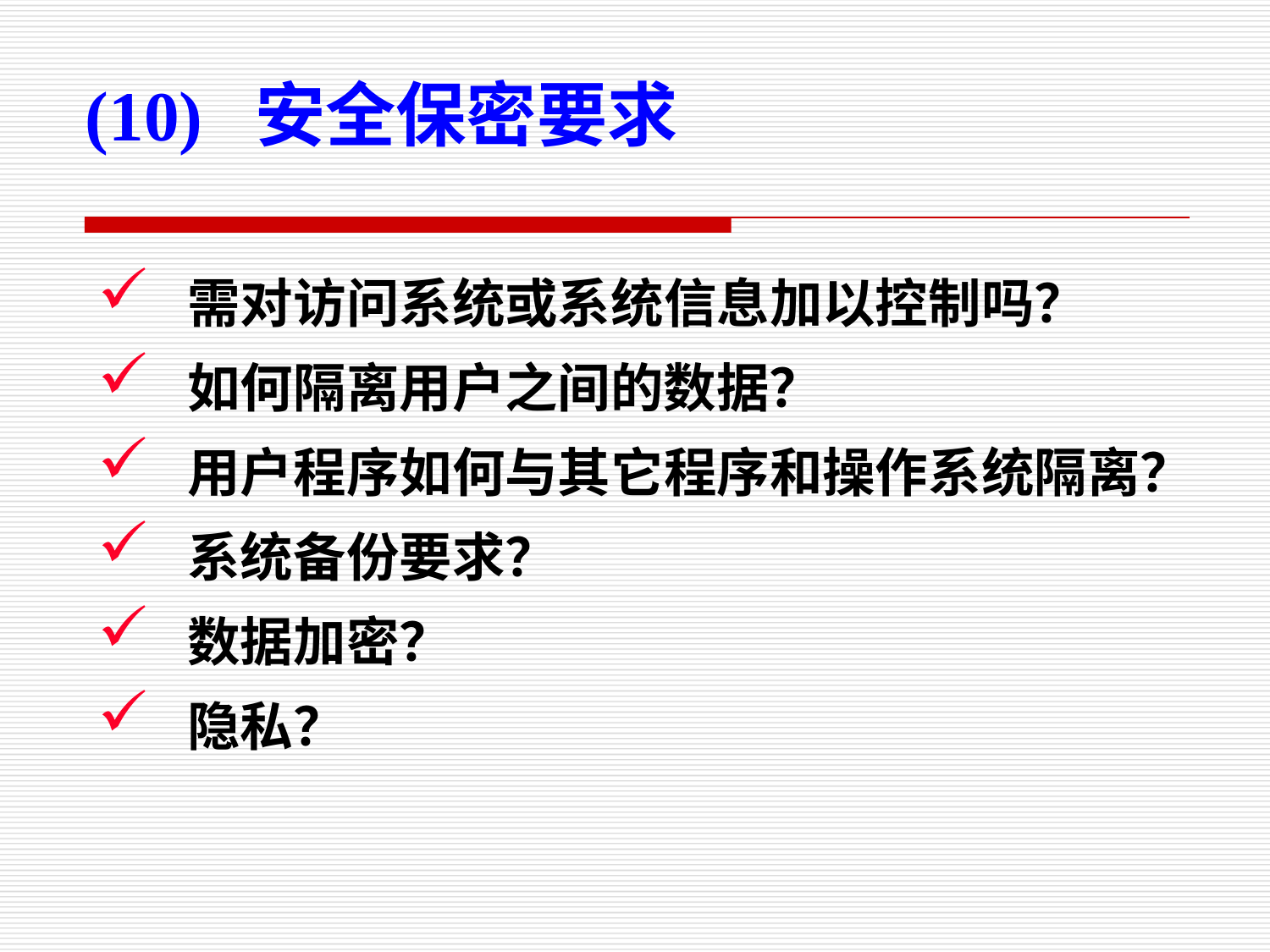

(10)  安全保密要求
 需对访问系统或系统信息加以控制吗？
 如何隔离用户之间的数据？
 用户程序如何与其它程序和操作系统隔离？
 系统备份要求？
 数据加密？
 隐私？